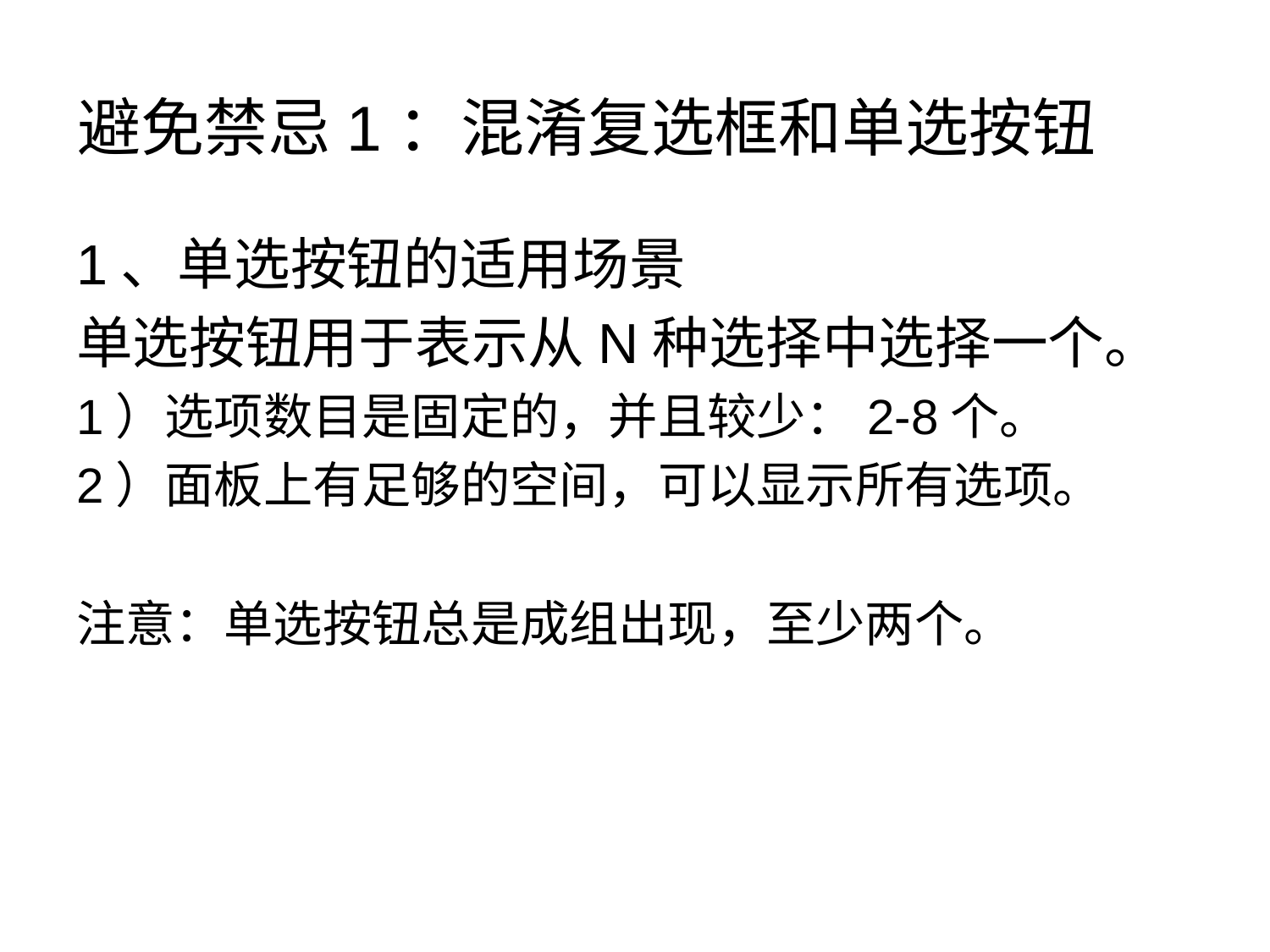

避免禁忌1：混淆复选框和单选按钮
1、单选按钮的适用场景
单选按钮用于表示从N种选择中选择一个。
1）选项数目是固定的，并且较少：2-8个。
2）面板上有足够的空间，可以显示所有选项。

注意：单选按钮总是成组出现，至少两个。